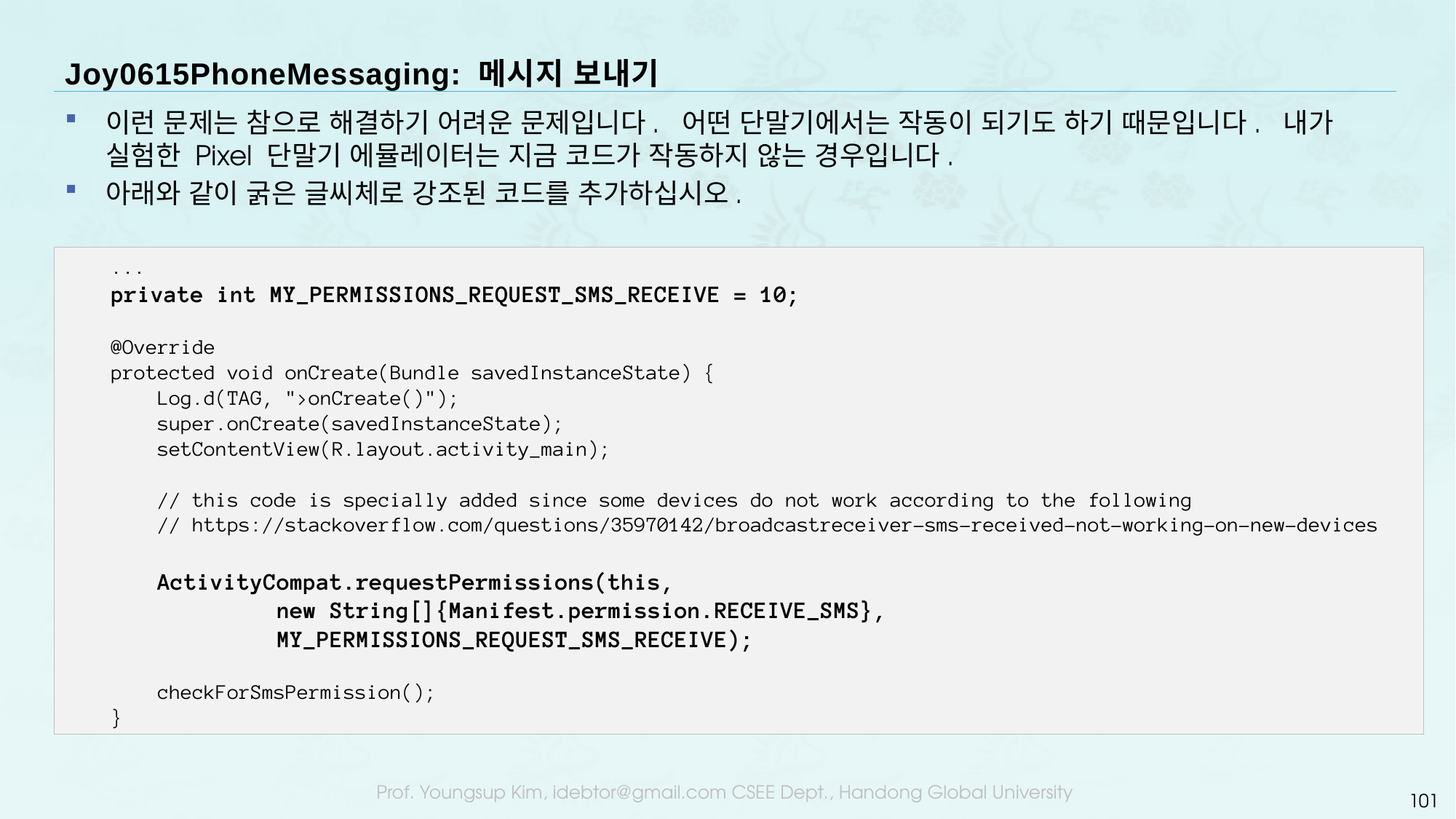

# Joy0615PhoneMessaging: 메시지 보내기
이런 문제는 참으로 해결하기 어려운 문제입니다.  어떤 단말기에서는 작동이 되기도 하기 때문입니다.  내가 실험한 Pixel 단말기 에뮬레이터는 지금 코드가 작동하지 않는 경우입니다.
아래와 같이 굵은 글씨체로 강조된 코드를 추가하십시오.

    ...
    private int MY_PERMISSIONS_REQUEST_SMS_RECEIVE = 10;

    @Override
    protected void onCreate(Bundle savedInstanceState) {
        Log.d(TAG, ">onCreate()");
        super.onCreate(savedInstanceState);
        setContentView(R.layout.activity_main);

        // this code is specially added since some devices do not work according to the following
        // https://stackoverflow.com/questions/35970142/broadcastreceiver-sms-received-not-working-on-new-devices

       ActivityCompat.requestPermissions(this,
                new String[]{Manifest.permission.RECEIVE_SMS},
                MY_PERMISSIONS_REQUEST_SMS_RECEIVE);

        checkForSmsPermission();
    }
101